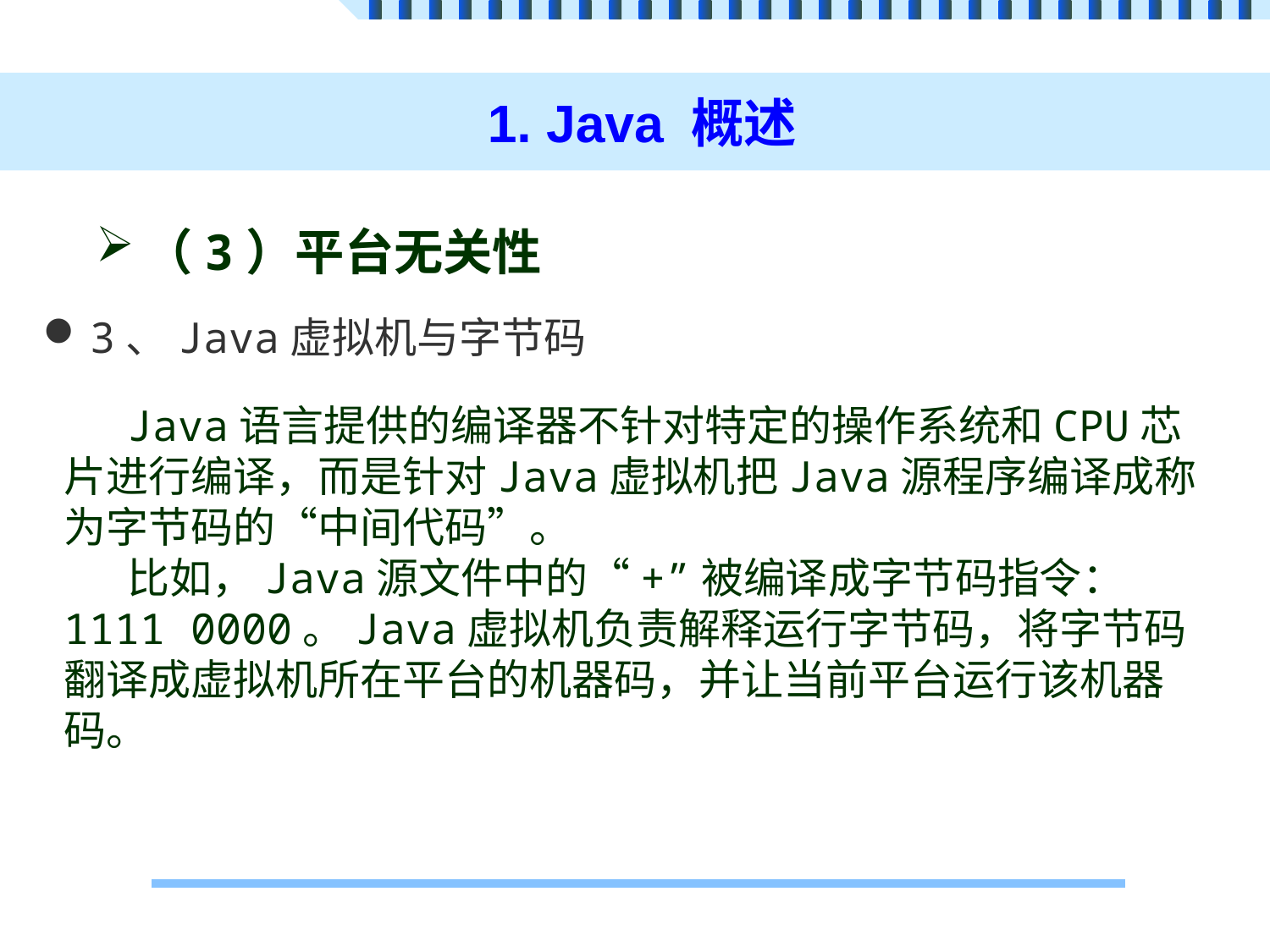

# 1. Java 概述
（3）平台无关性
3、Java虚拟机与字节码
Java语言提供的编译器不针对特定的操作系统和CPU芯片进行编译，而是针对Java虚拟机把Java源程序编译成称为字节码的“中间代码”。
比如，Java源文件中的“+”被编译成字节码指令：1111 0000。Java虚拟机负责解释运行字节码，将字节码翻译成虚拟机所在平台的机器码，并让当前平台运行该机器码。